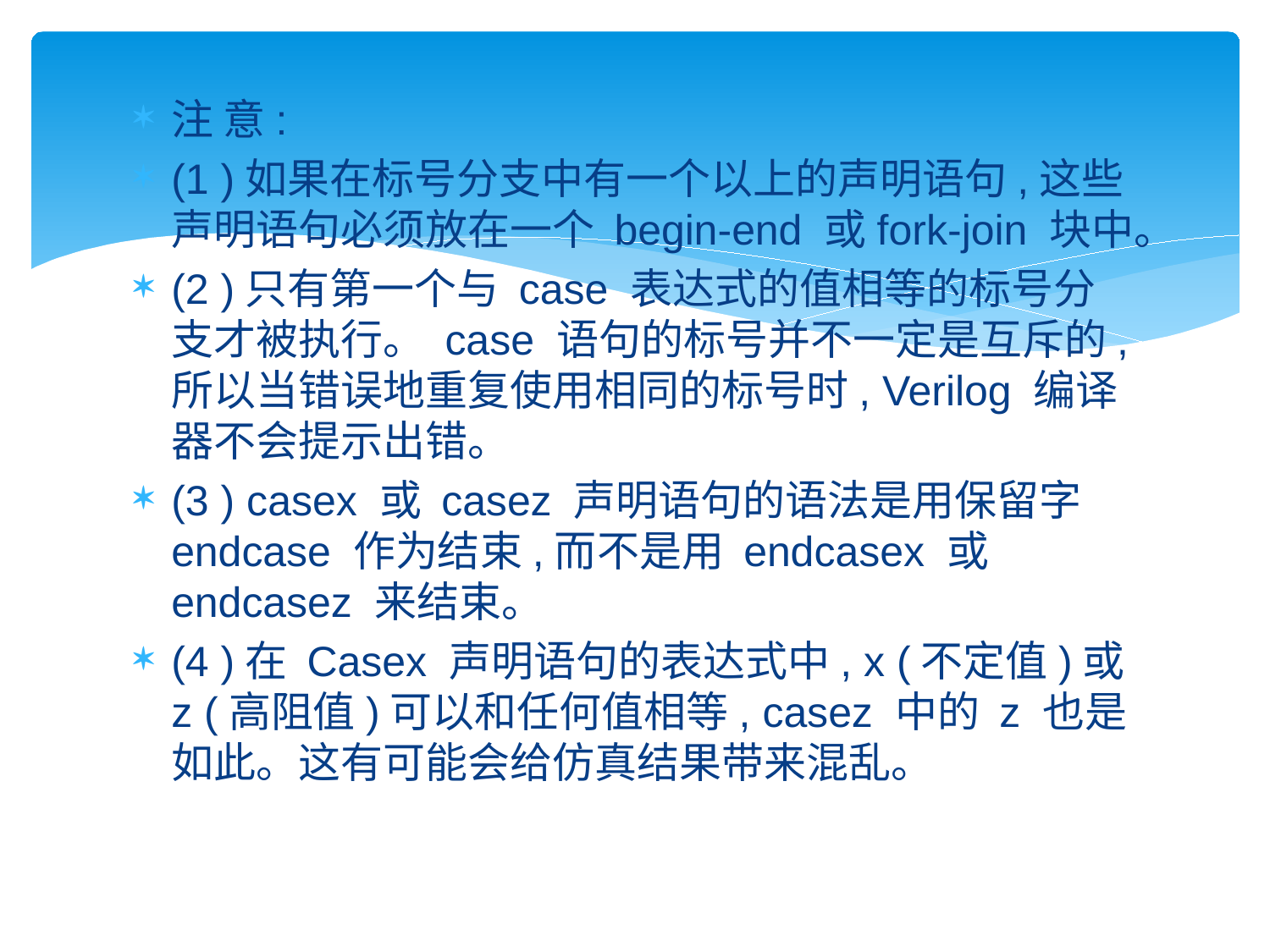

#
注 意:
(1 )如果在标号分支中有一个以上的声明语句,这些声明语句必须放在一个 begin-end 或fork-join 块中。
(2 )只有第一个与 case 表达式的值相等的标号分支才被执行。 case 语句的标号并不一定是互斥的,所以当错误地重复使用相同的标号时, Verilog 编译器不会提示出错。
(3 ) casex 或 casez 声明语句的语法是用保留字 endcase 作为结束,而不是用 endcasex 或endcasez 来结束。
(4 )在 Casex 声明语句的表达式中, x (不定值)或 z (高阻值)可以和任何值相等, casez 中的 z 也是如此。这有可能会给仿真结果带来混乱。